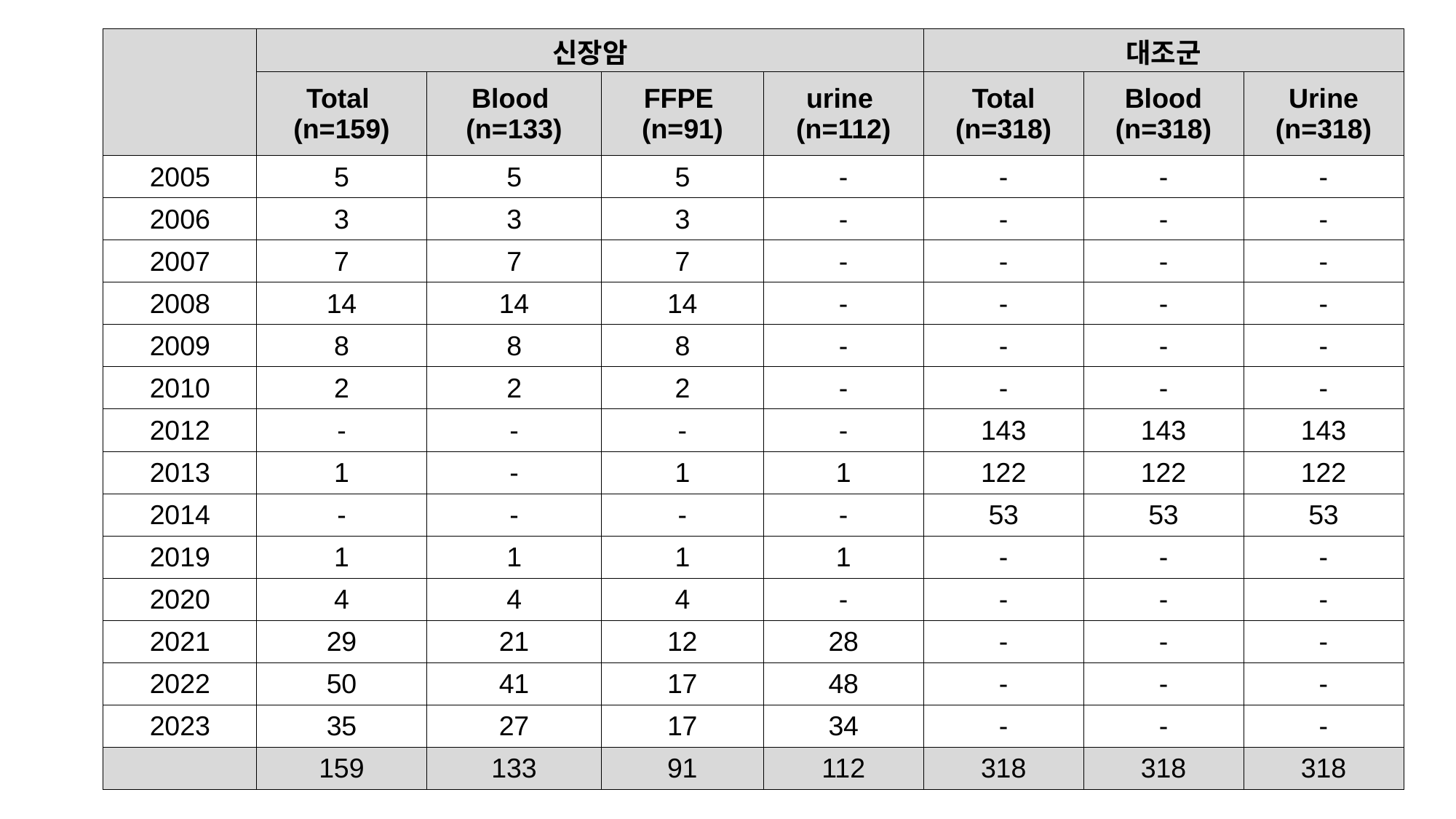

|  | 신장암 |  |  |  | 대조군 |  |  |
| --- | --- | --- | --- | --- | --- | --- | --- |
|  | Total (n=159) | Blood (n=133) | FFPE (n=91) | urine (n=112) | Total (n=318) | Blood (n=318) | Urine (n=318) |
| 2005 | 5 | 5 | 5 | - | - | - | - |
| 2006 | 3 | 3 | 3 | - | - | - | - |
| 2007 | 7 | 7 | 7 | - | - | - | - |
| 2008 | 14 | 14 | 14 | - | - | - | - |
| 2009 | 8 | 8 | 8 | - | - | - | - |
| 2010 | 2 | 2 | 2 | - | - | - | - |
| 2012 | - | - | - | - | 143 | 143 | 143 |
| 2013 | 1 | - | 1 | 1 | 122 | 122 | 122 |
| 2014 | - | - | - | - | 53 | 53 | 53 |
| 2019 | 1 | 1 | 1 | 1 | - | - | - |
| 2020 | 4 | 4 | 4 | - | - | - | - |
| 2021 | 29 | 21 | 12 | 28 | - | - | - |
| 2022 | 50 | 41 | 17 | 48 | - | - | - |
| 2023 | 35 | 27 | 17 | 34 | - | - | - |
|  | 159 | 133 | 91 | 112 | 318 | 318 | 318 |